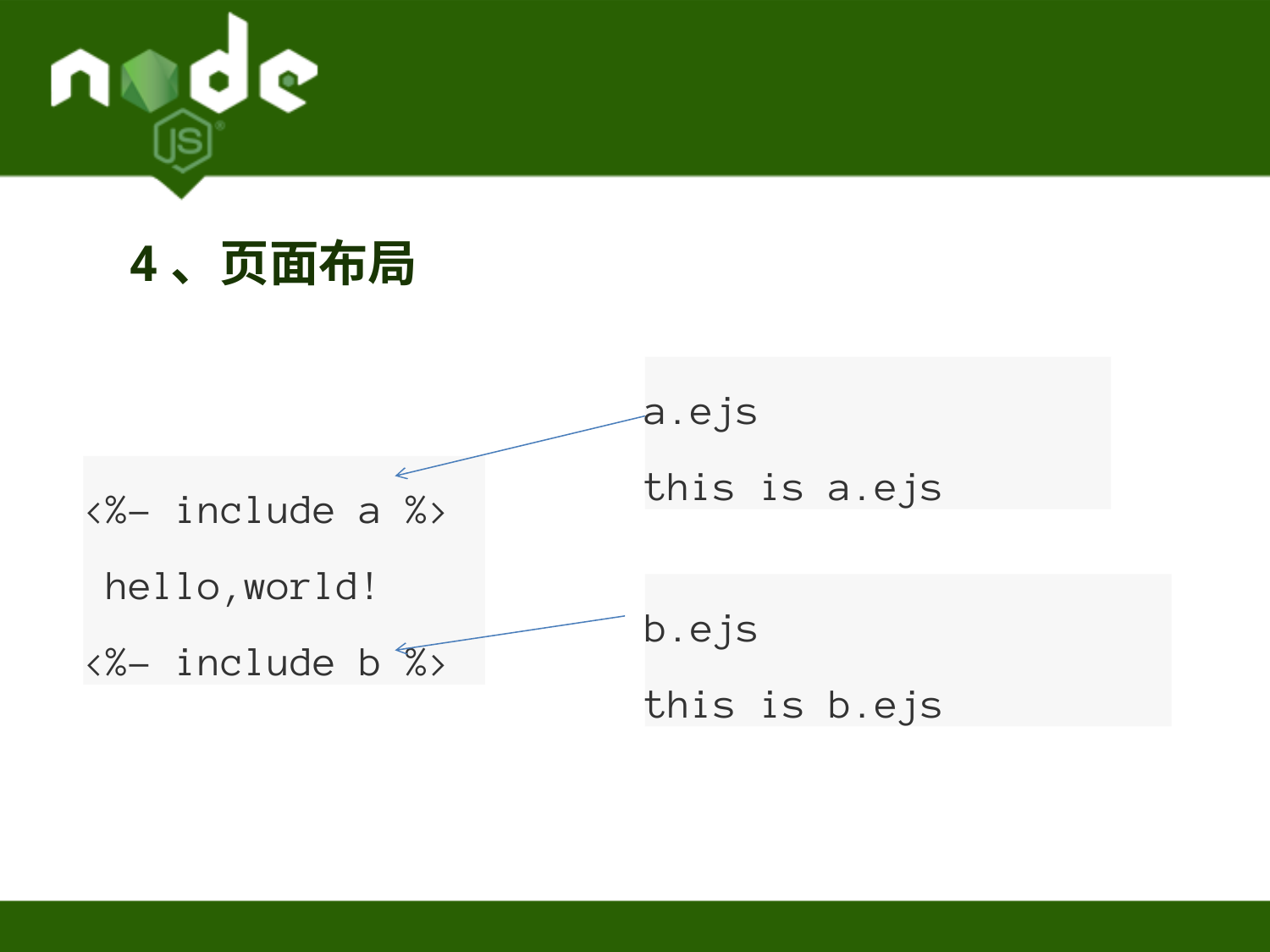

4、页面布局
a.ejs
this is a.ejs
<%- include a %>
 hello,world!
<%- include b %>
b.ejs
this is b.ejs